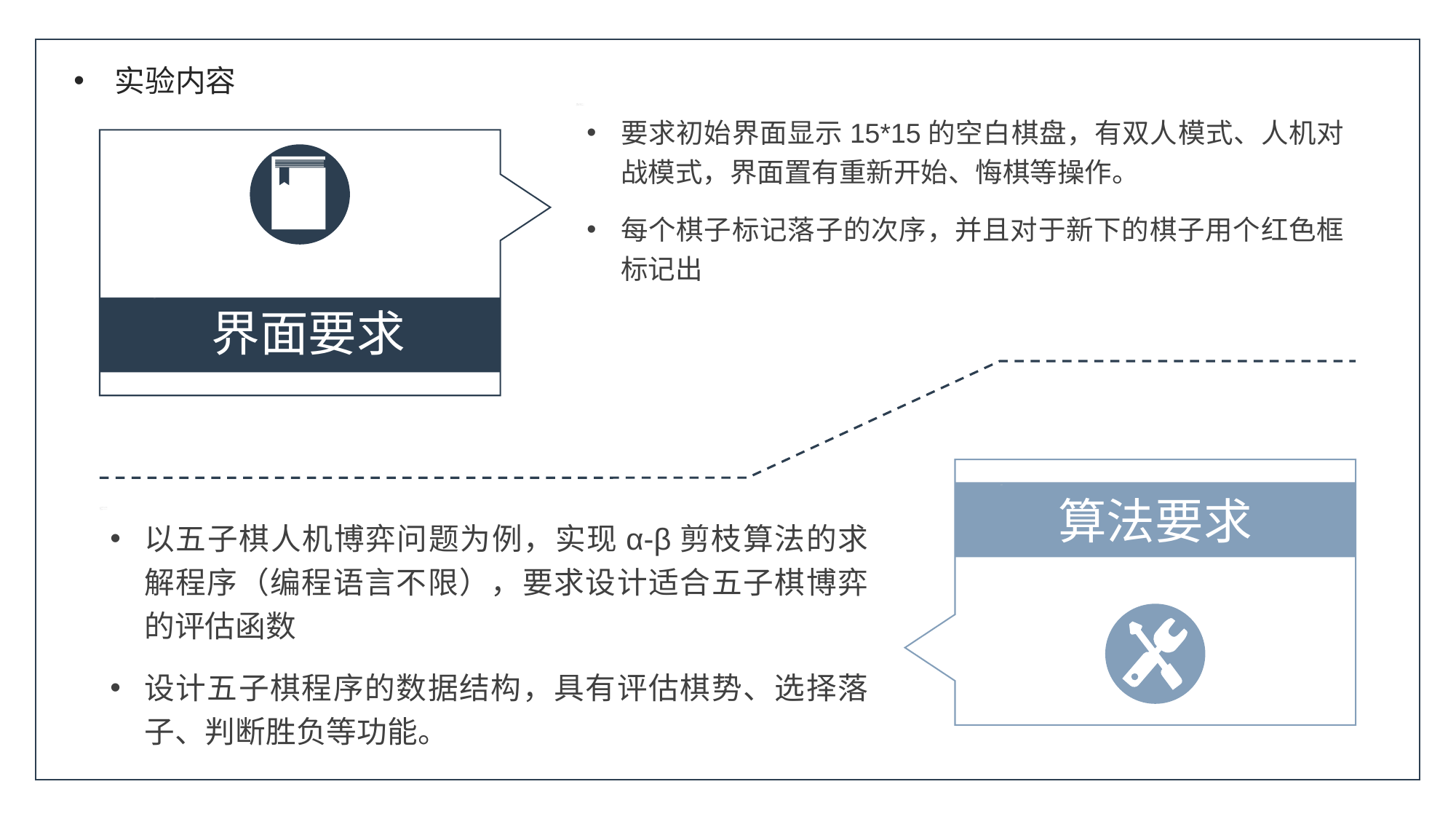

实验内容

要求初始界面显示15*15的空白棋盘，有双人模式、人机对战模式，界面置有重新开始、悔棋等操作。
每个棋子标记落子的次序，并且对于新下的棋子用个红色框标记出

界面要求

算法要求
以五子棋人机博弈问题为例，实现α-β剪枝算法的求解程序（编程语言不限），要求设计适合五子棋博弈的评估函数
设计五子棋程序的数据结构，具有评估棋势、选择落子、判断胜负等功能。